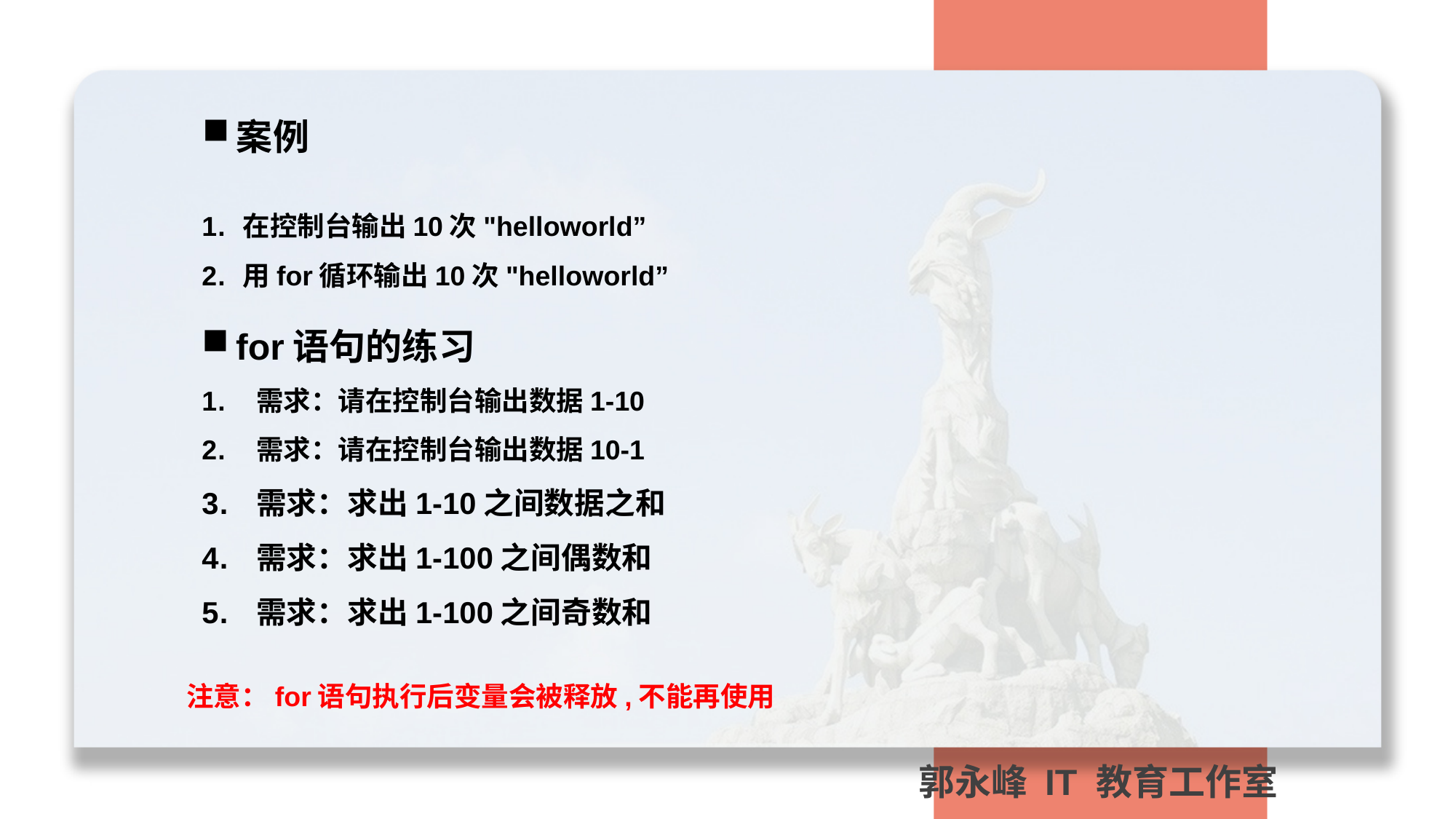

案例
在控制台输出10次"helloworld”
用for循环输出10次"helloworld”
for语句的练习
需求：请在控制台输出数据1-10
需求：请在控制台输出数据10-1
需求：求出1-10之间数据之和
需求：求出1-100之间偶数和
需求：求出1-100之间奇数和
注意：for语句执行后变量会被释放,不能再使用